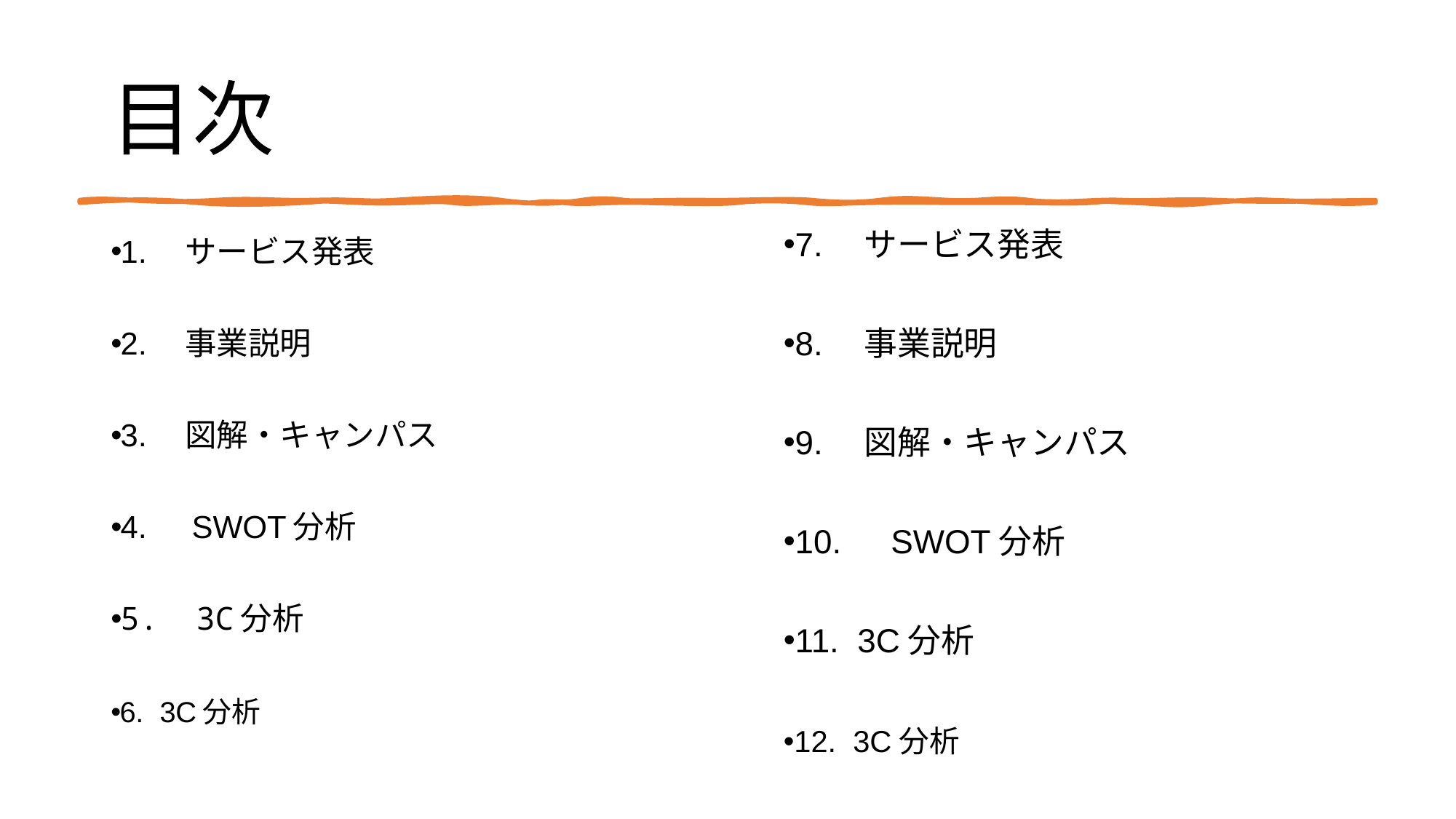

# 目次

7.　サービス発表

8.　事業説明

9.　図解・キャンパス

10.　SWOT分析

11.  3C分析

12.  3C分析

1.　サービス発表

2.　事業説明

3.　図解・キャンパス

4.　SWOT分析

5.  3C分析

6.  3C分析